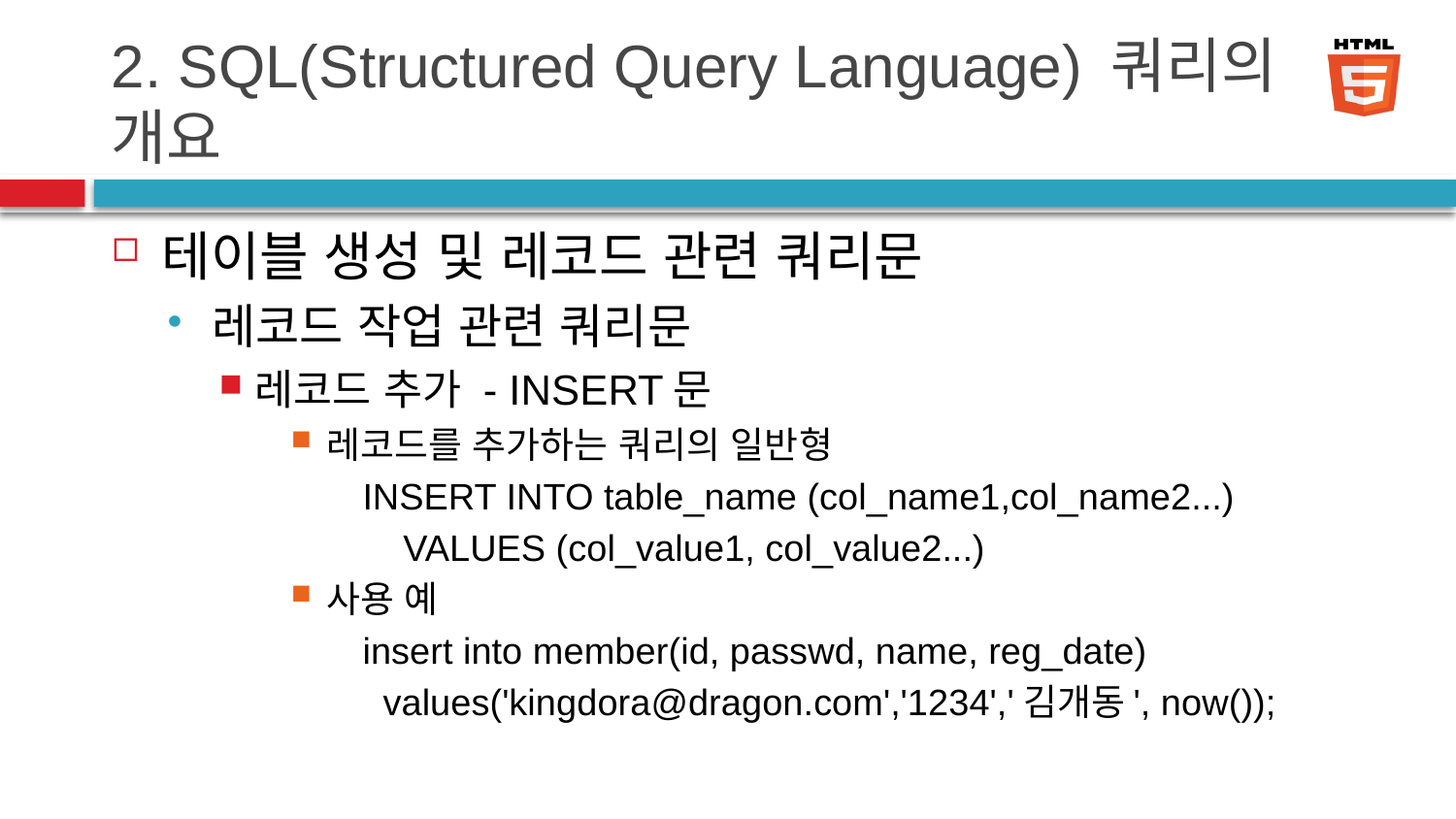

# 2. SQL(Structured Query Language) 쿼리의 개요
테이블 생성 및 레코드 관련 쿼리문
레코드 작업 관련 쿼리문
레코드 추가 - INSERT문
레코드를 추가하는 쿼리의 일반형
INSERT INTO table_name (col_name1,col_name2...)
    VALUES (col_value1, col_value2...)
사용 예
insert into member(id, passwd, name, reg_date)
  values('kingdora@dragon.com','1234','김개동', now());